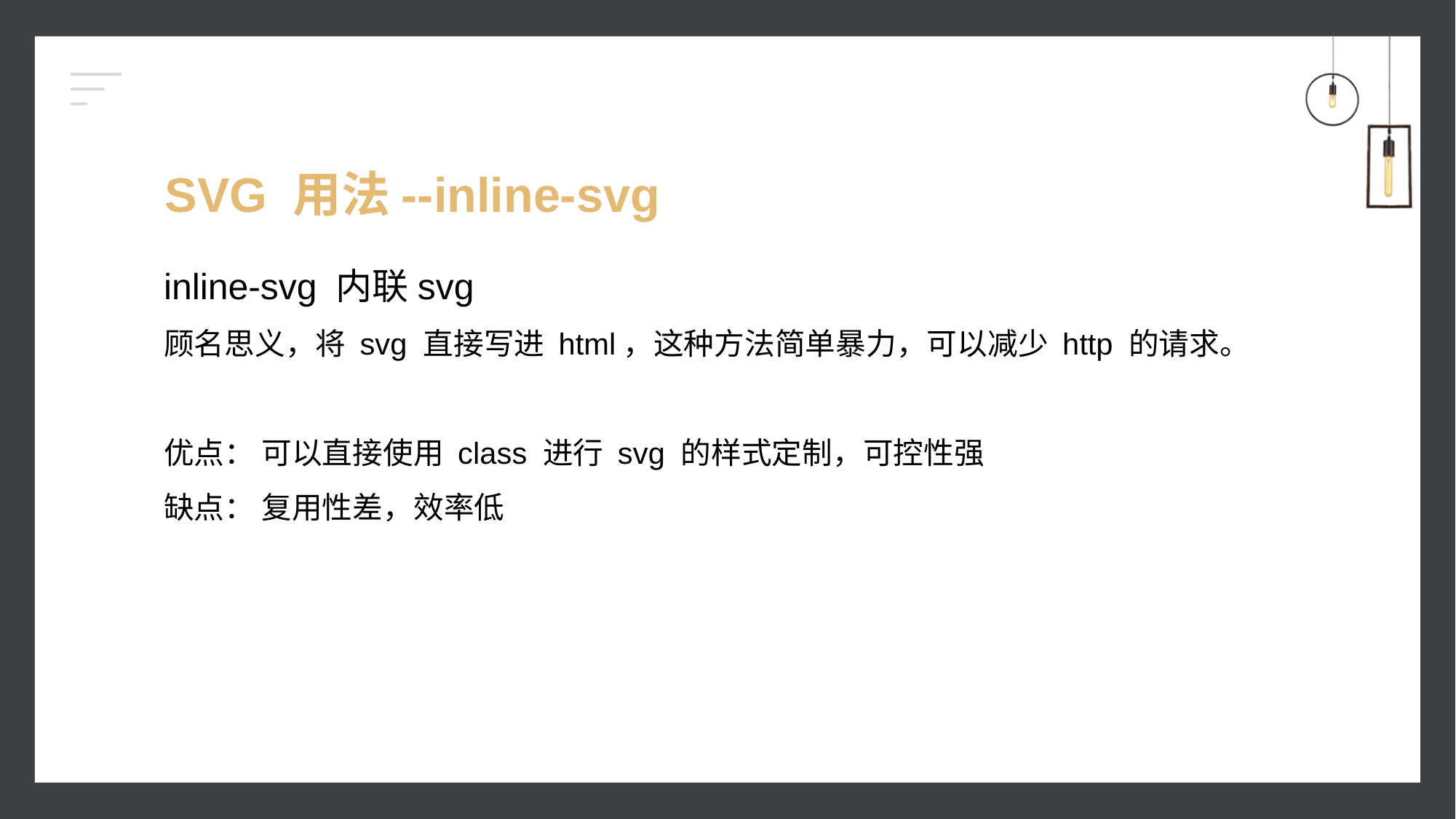

# SVG 用法--inline-svg
inline-svg 内联svg
顾名思义，将 svg 直接写进 html，这种方法简单暴力，可以减少 http 的请求。

优点： 可以直接使用 class 进行 svg 的样式定制，可控性强
缺点： 复用性差，效率低